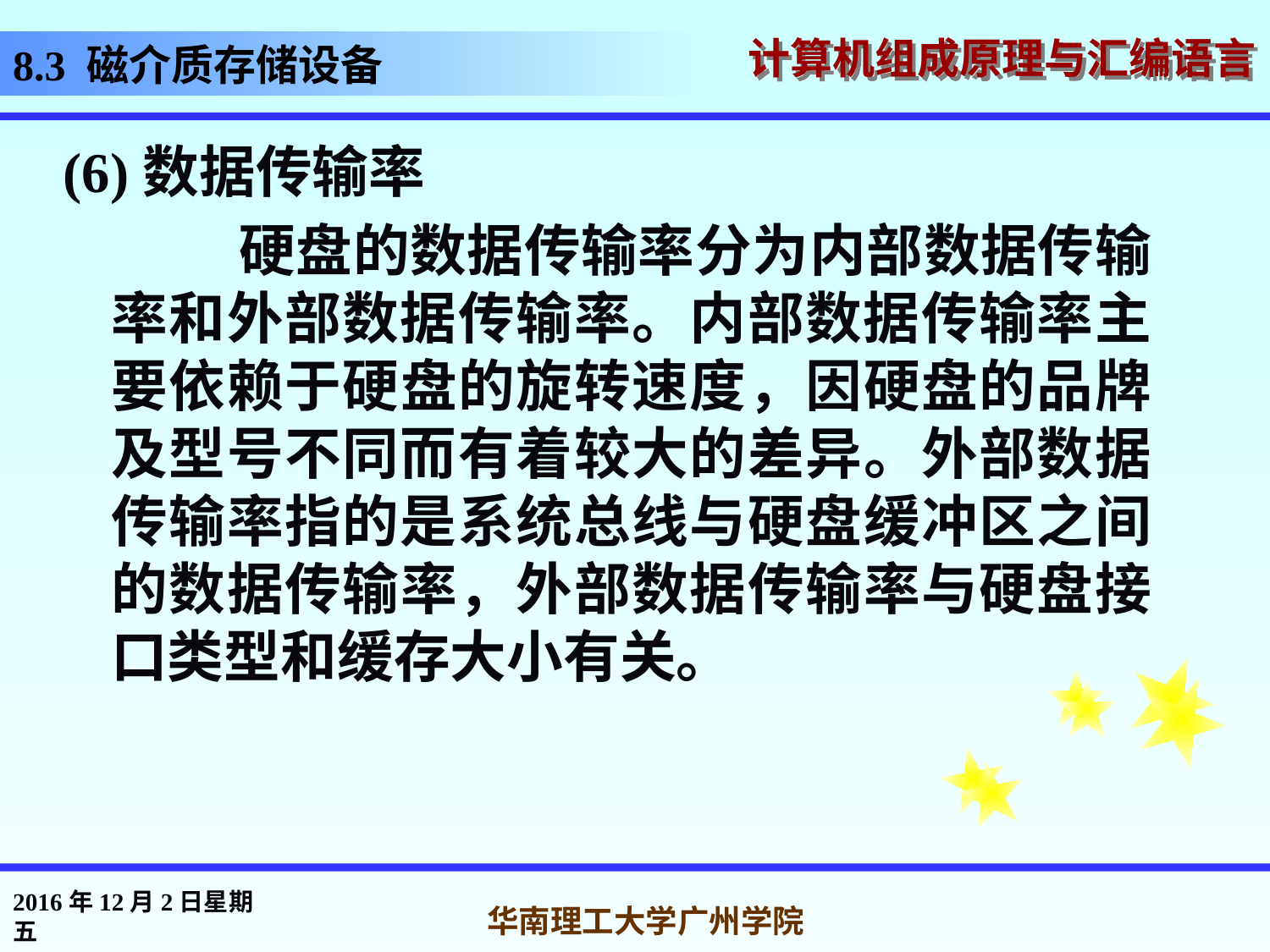

# 8.3 磁介质存储设备
(6)数据传输率
            硬盘的数据传输率分为内部数据传输率和外部数据传输率。内部数据传输率主要依赖于硬盘的旋转速度，因硬盘的品牌及型号不同而有着较大的差异。外部数据传输率指的是系统总线与硬盘缓冲区之间的数据传输率，外部数据传输率与硬盘接口类型和缓存大小有关。
2016年12月2日星期五
华南理工大学广州学院